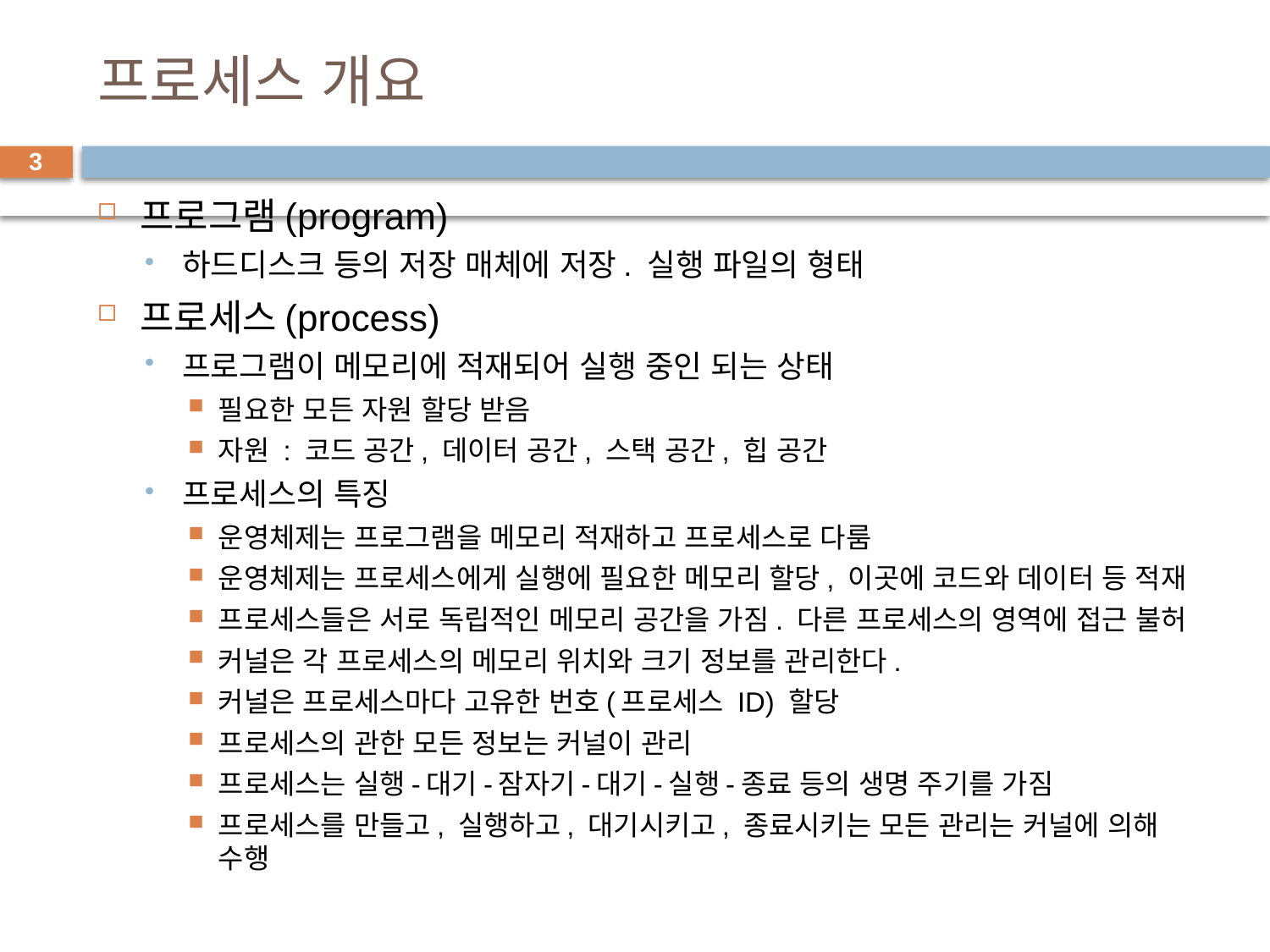

# 프로세스 개요
3
프로그램(program)
하드디스크 등의 저장 매체에 저장. 실행 파일의 형태
프로세스(process)
프로그램이 메모리에 적재되어 실행 중인 되는 상태
필요한 모든 자원 할당 받음
자원 : 코드 공간, 데이터 공간, 스택 공간, 힙 공간
프로세스의 특징
운영체제는 프로그램을 메모리 적재하고 프로세스로 다룸
운영체제는 프로세스에게 실행에 필요한 메모리 할당, 이곳에 코드와 데이터 등 적재
프로세스들은 서로 독립적인 메모리 공간을 가짐. 다른 프로세스의 영역에 접근 불허
커널은 각 프로세스의 메모리 위치와 크기 정보를 관리한다.
커널은 프로세스마다 고유한 번호(프로세스 ID) 할당
프로세스의 관한 모든 정보는 커널이 관리
프로세스는 실행-대기-잠자기-대기-실행-종료 등의 생명 주기를 가짐
프로세스를 만들고, 실행하고, 대기시키고, 종료시키는 모든 관리는 커널에 의해 수행